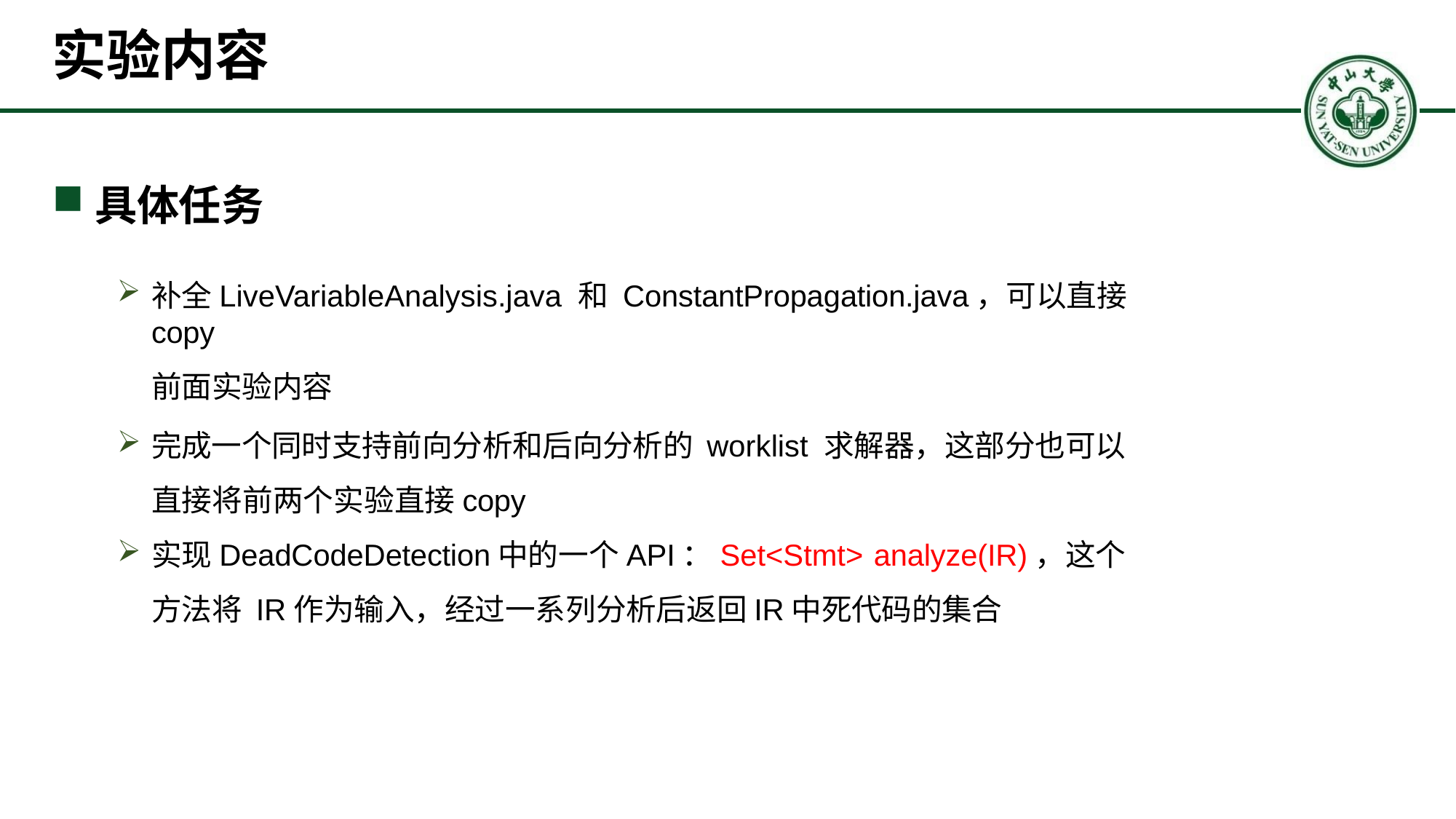

# 实验内容
具体任务
补全LiveVariableAnalysis.java 和 ConstantPropagation.java，可以直接copy
前面实验内容
完成一个同时支持前向分析和后向分析的 worklist 求解器，这部分也可以直接将前两个实验直接copy
实现DeadCodeDetection中的一个API：Set<Stmt> analyze(IR)，这个方法将 IR作为输入，经过一系列分析后返回IR中死代码的集合